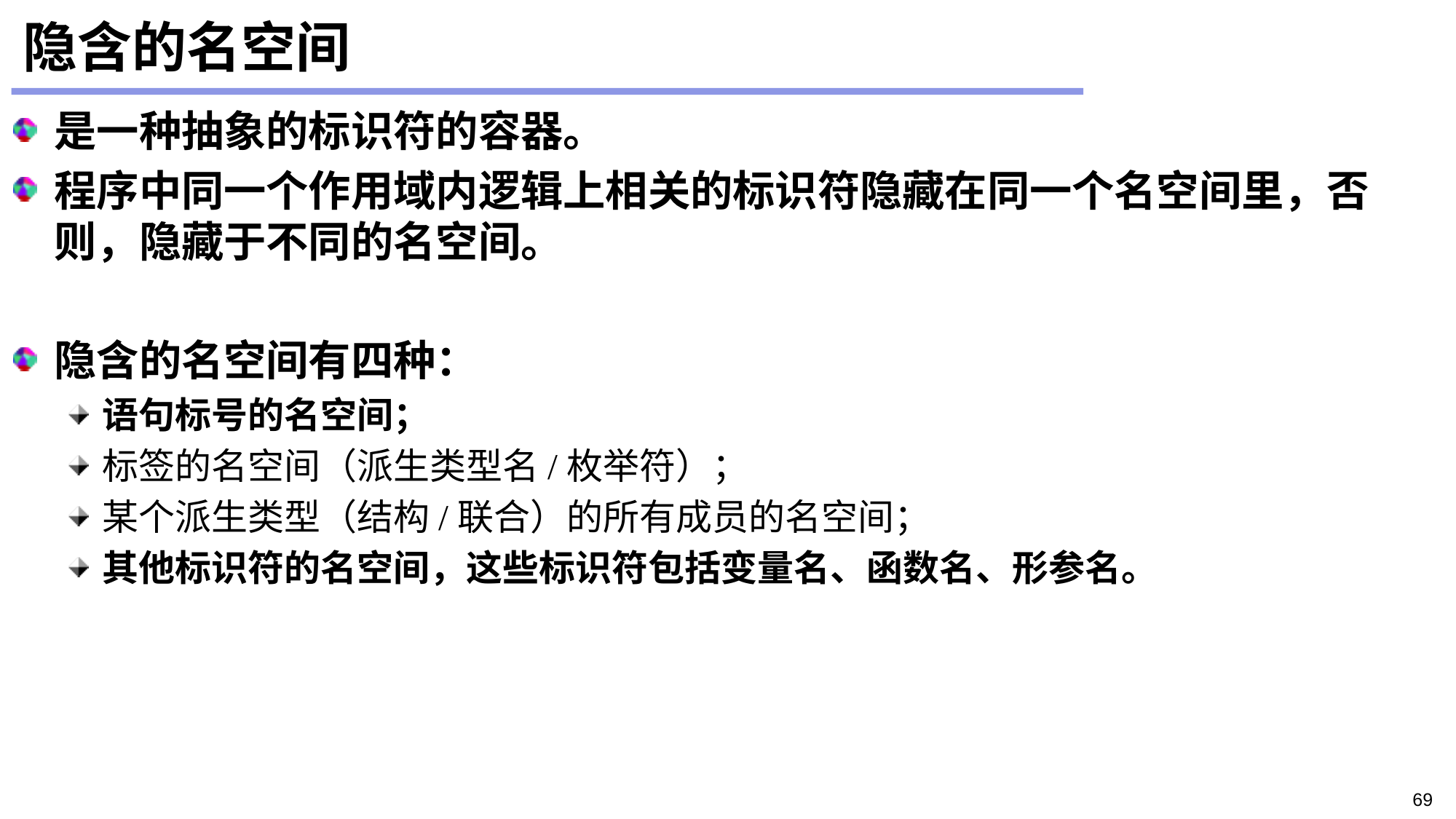

# 隐含的名空间
是一种抽象的标识符的容器。
程序中同一个作用域内逻辑上相关的标识符隐藏在同一个名空间里，否则，隐藏于不同的名空间。

隐含的名空间有四种：
语句标号的名空间；
标签的名空间（派生类型名/枚举符）；
某个派生类型（结构/联合）的所有成员的名空间；
其他标识符的名空间，这些标识符包括变量名、函数名、形参名。

69